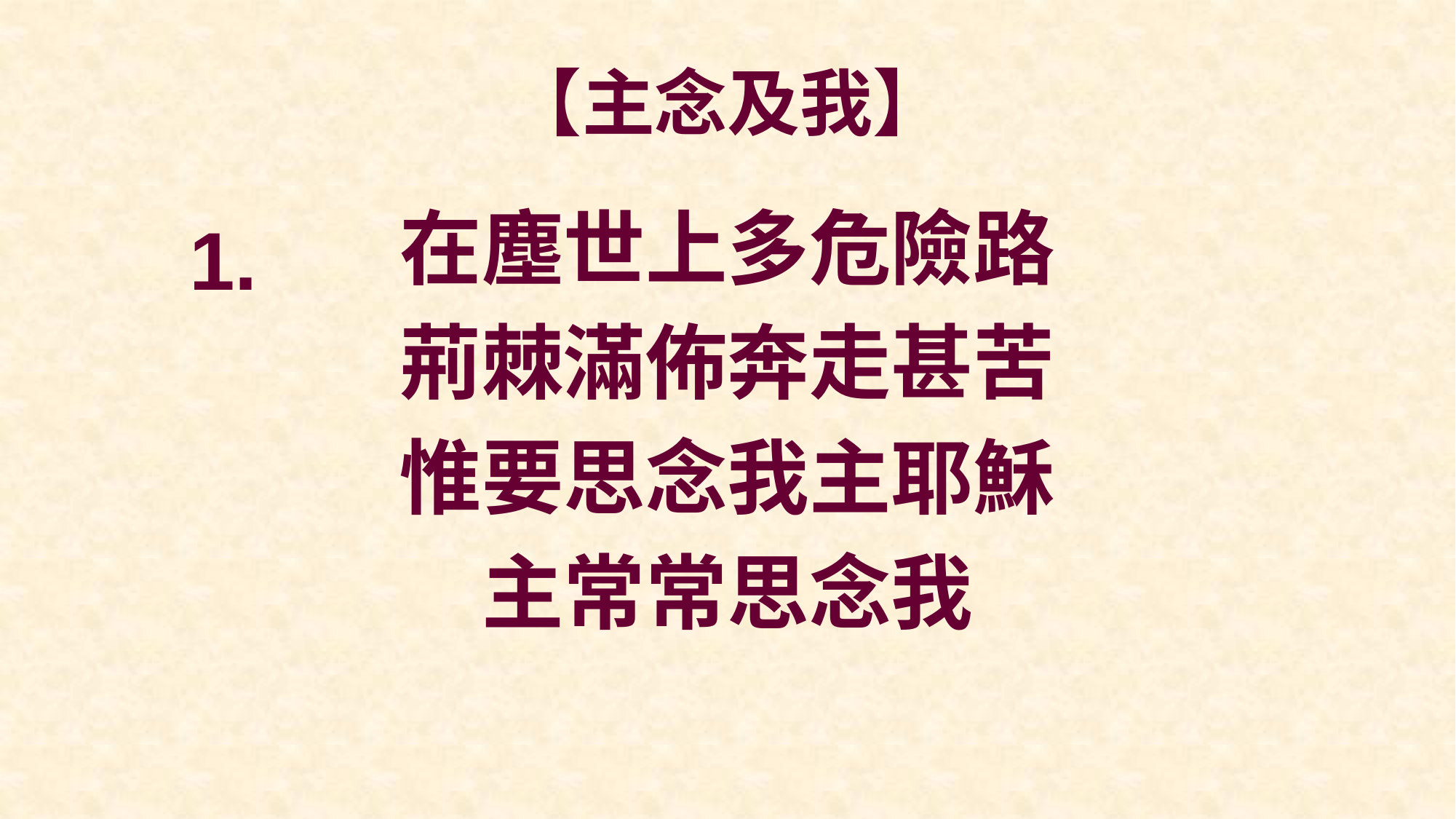

# 【主念及我】
在塵世上多危險路
荊棘滿佈奔走甚苦
惟要思念我主耶穌
主常常思念我
1.